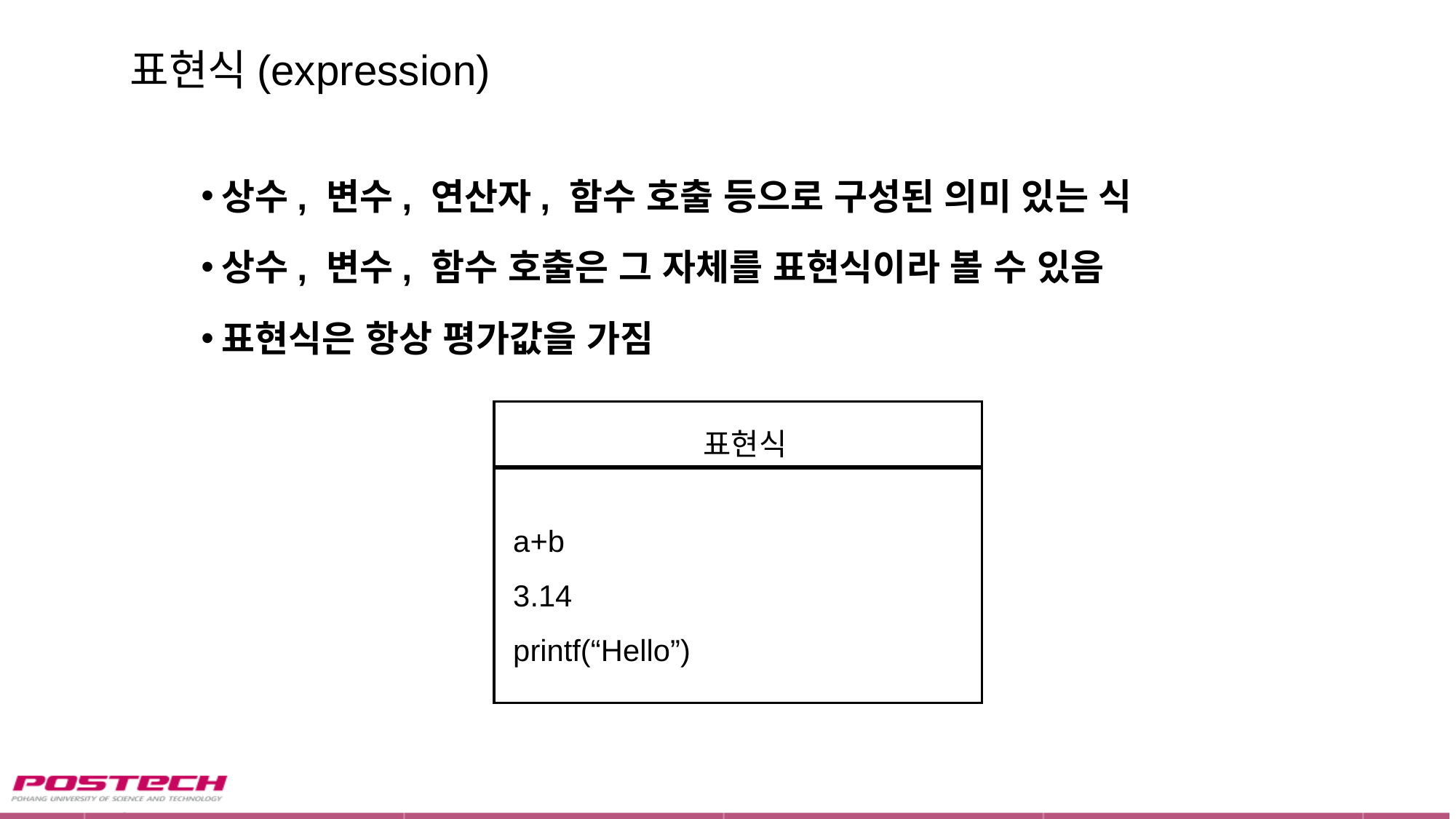

# 표현식(expression)
상수, 변수, 연산자, 함수 호출 등으로 구성된 의미 있는 식
상수, 변수, 함수 호출은 그 자체를 표현식이라 볼 수 있음
표현식은 항상 평가값을 가짐
 표현식
 a+b
 3.14
 printf(“Hello”)